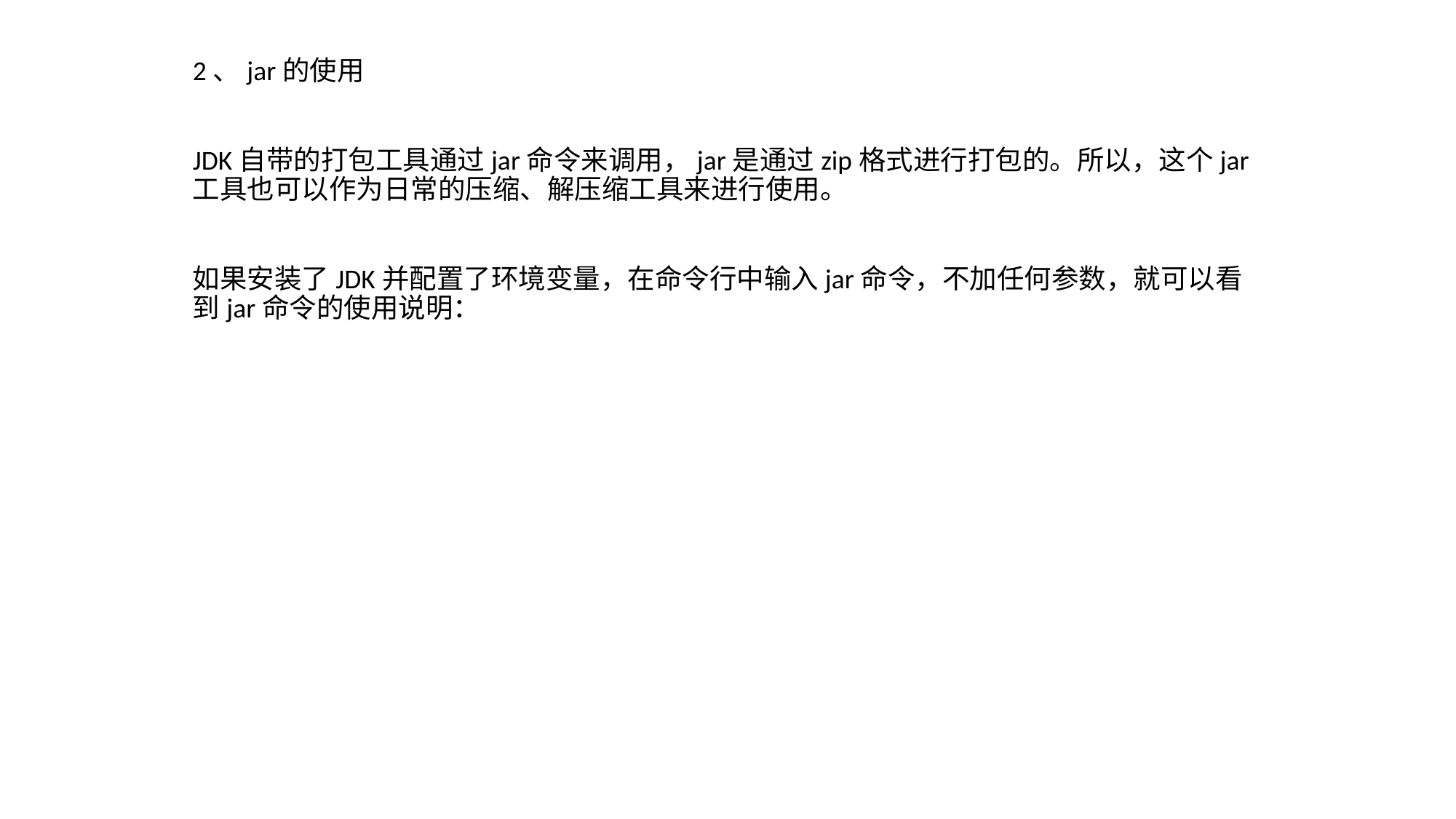

2、jar的使用

JDK自带的打包工具通过jar命令来调用，jar是通过zip格式进行打包的。所以，这个jar工具也可以作为日常的压缩、解压缩工具来进行使用。

如果安装了JDK并配置了环境变量，在命令行中输入jar命令，不加任何参数，就可以看到jar命令的使用说明：